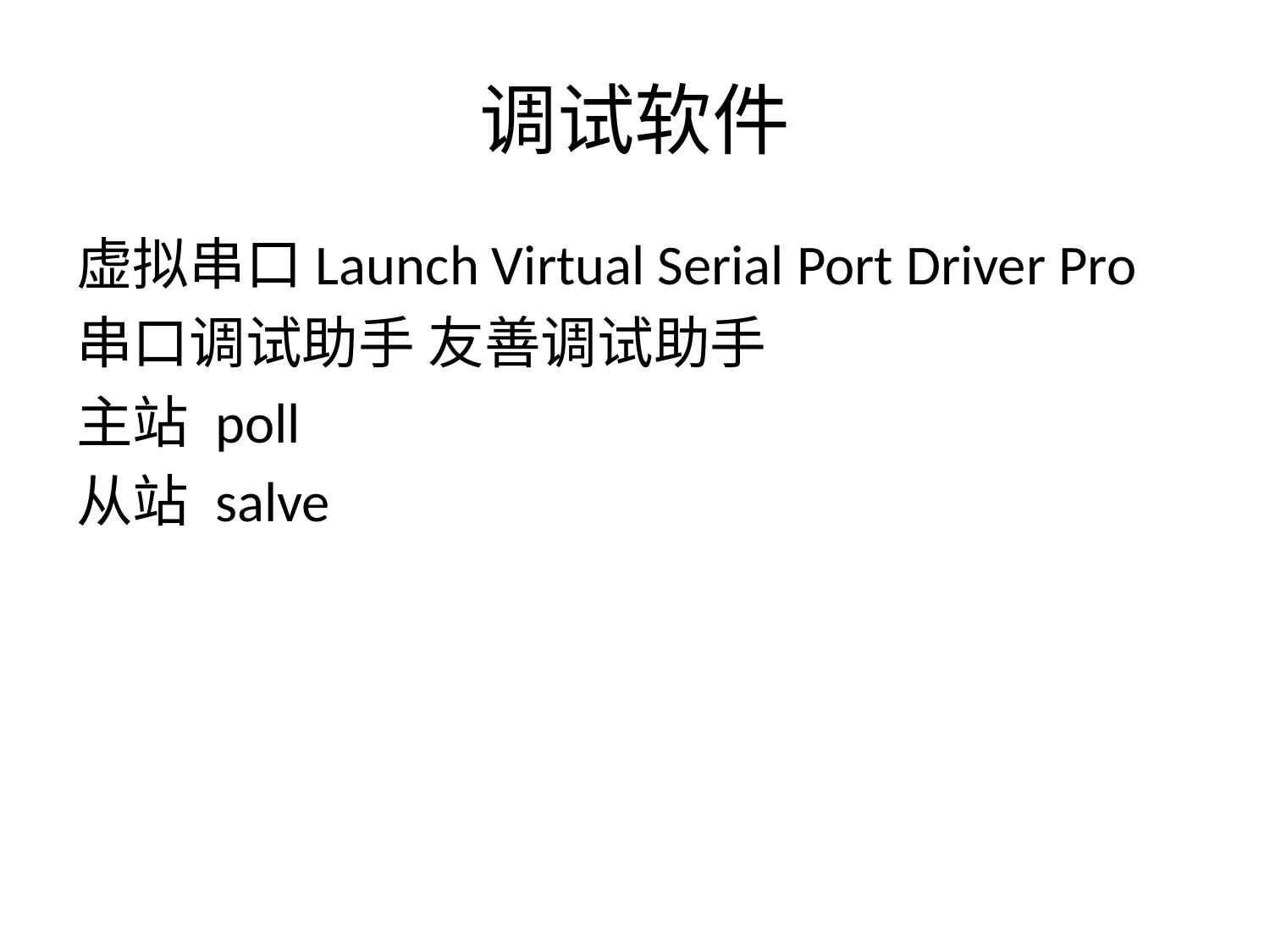

# 调试软件
虚拟串口Launch Virtual Serial Port Driver Pro
串口调试助手 友善调试助手
主站 poll
从站 salve